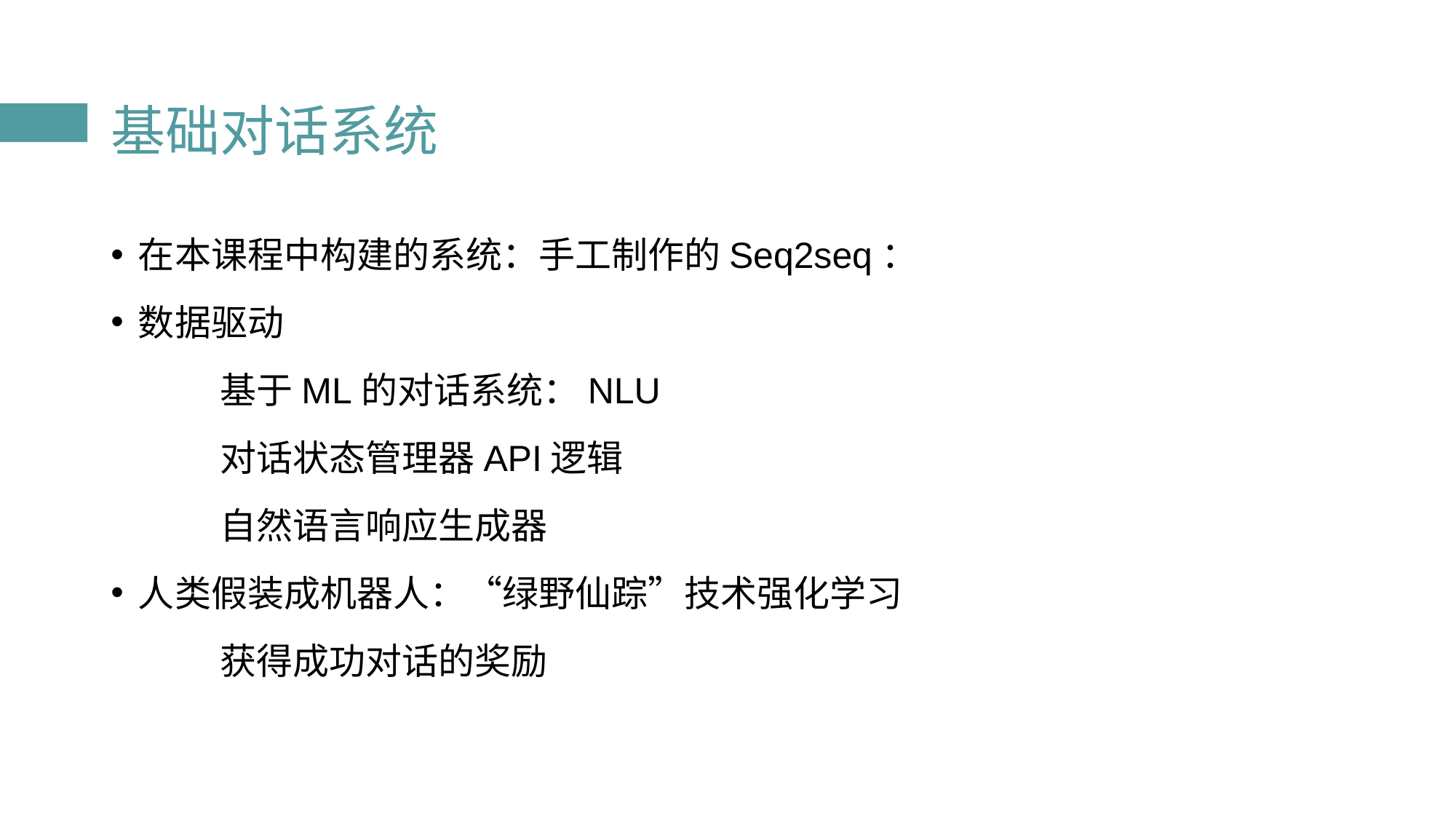

# 基础对话系统
在本课程中构建的系统：手工制作的Seq2seq：
数据驱动
	基于ML的对话系统：NLU
	对话状态管理器API逻辑
	自然语言响应生成器
人类假装成机器人：“绿野仙踪”技术强化学习
	获得成功对话的奖励